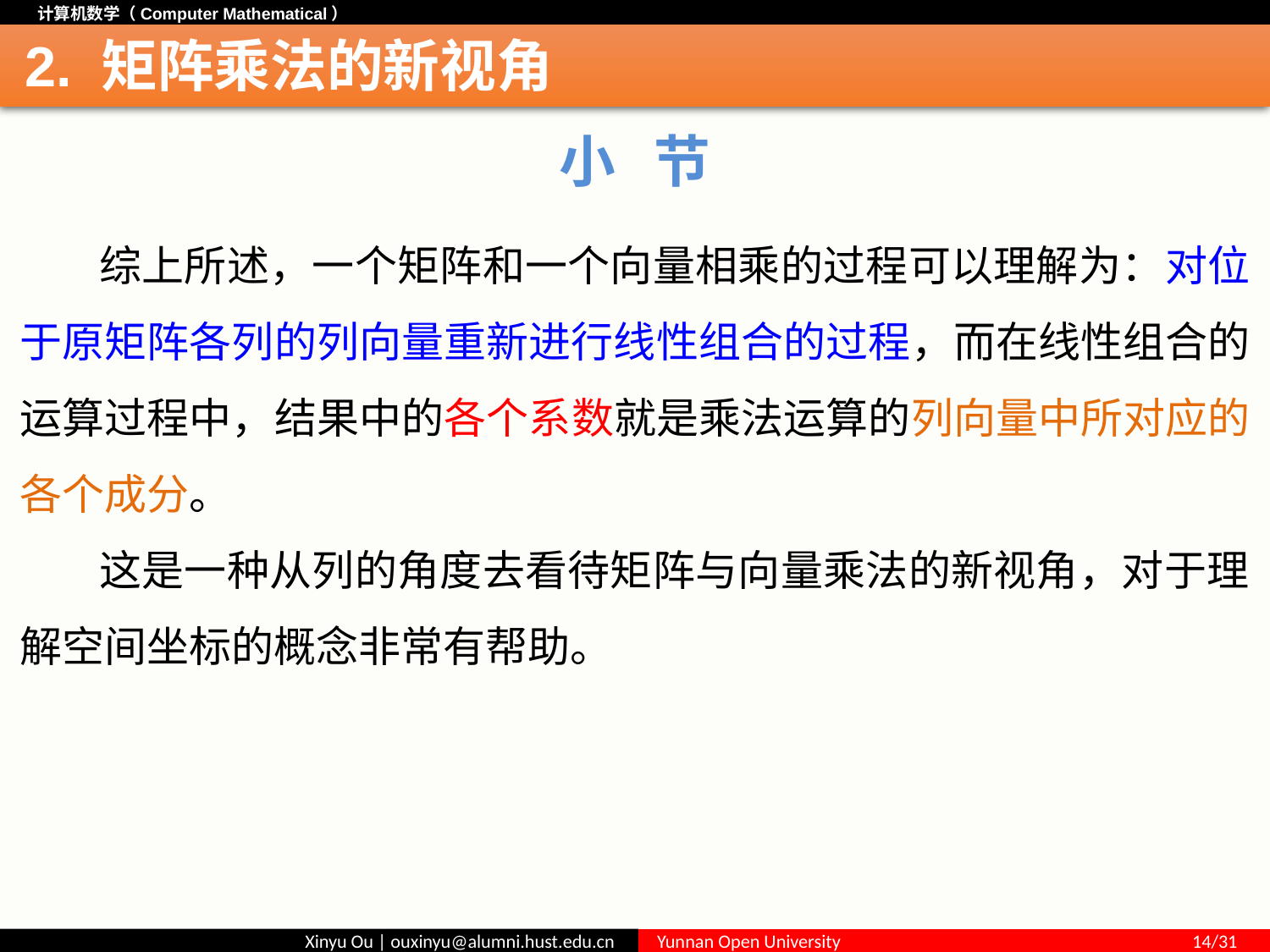

# 2. 矩阵乘法的新视角
小   节
       综上所述，一个矩阵和一个向量相乘的过程可以理解为：对位于原矩阵各列的列向量重新进行线性组合的过程，而在线性组合的运算过程中，结果中的各个系数就是乘法运算的列向量中所对应的各个成分。
       这是一种从列的角度去看待矩阵与向量乘法的新视角，对于理解空间坐标的概念非常有帮助。